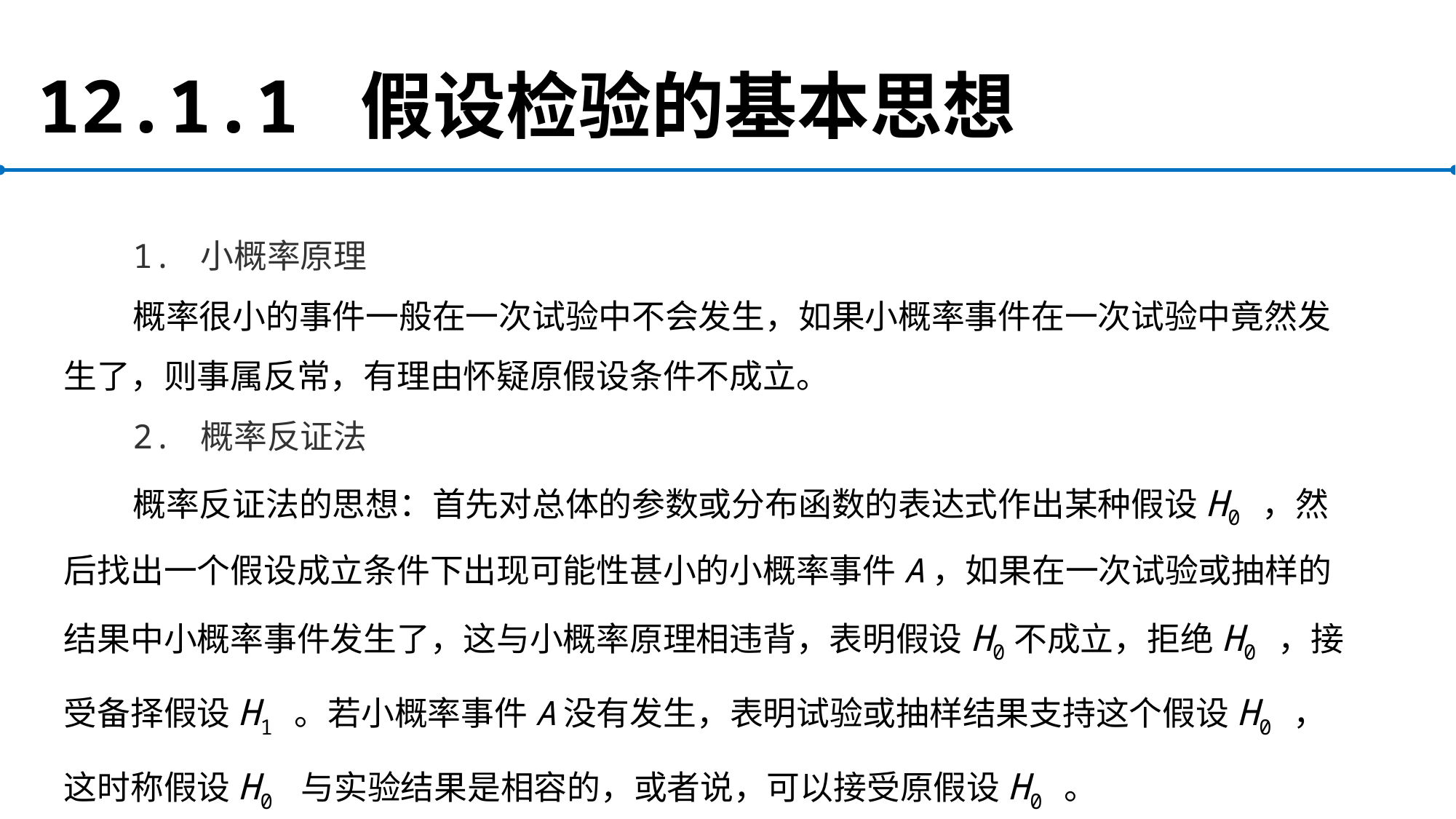

# 12.1.1 假设检验的基本思想
1. 小概率原理
概率很小的事件一般在一次试验中不会发生，如果小概率事件在一次试验中竟然发生了，则事属反常，有理由怀疑原假设条件不成立。
2. 概率反证法
概率反证法的思想：首先对总体的参数或分布函数的表达式作出某种假设H0 ，然后找出一个假设成立条件下出现可能性甚小的小概率事件A，如果在一次试验或抽样的结果中小概率事件发生了，这与小概率原理相违背，表明假设H0不成立，拒绝H0 ，接受备择假设H1 。若小概率事件A没有发生，表明试验或抽样结果支持这个假设H0 ，这时称假设H0 与实验结果是相容的，或者说，可以接受原假设H0 。